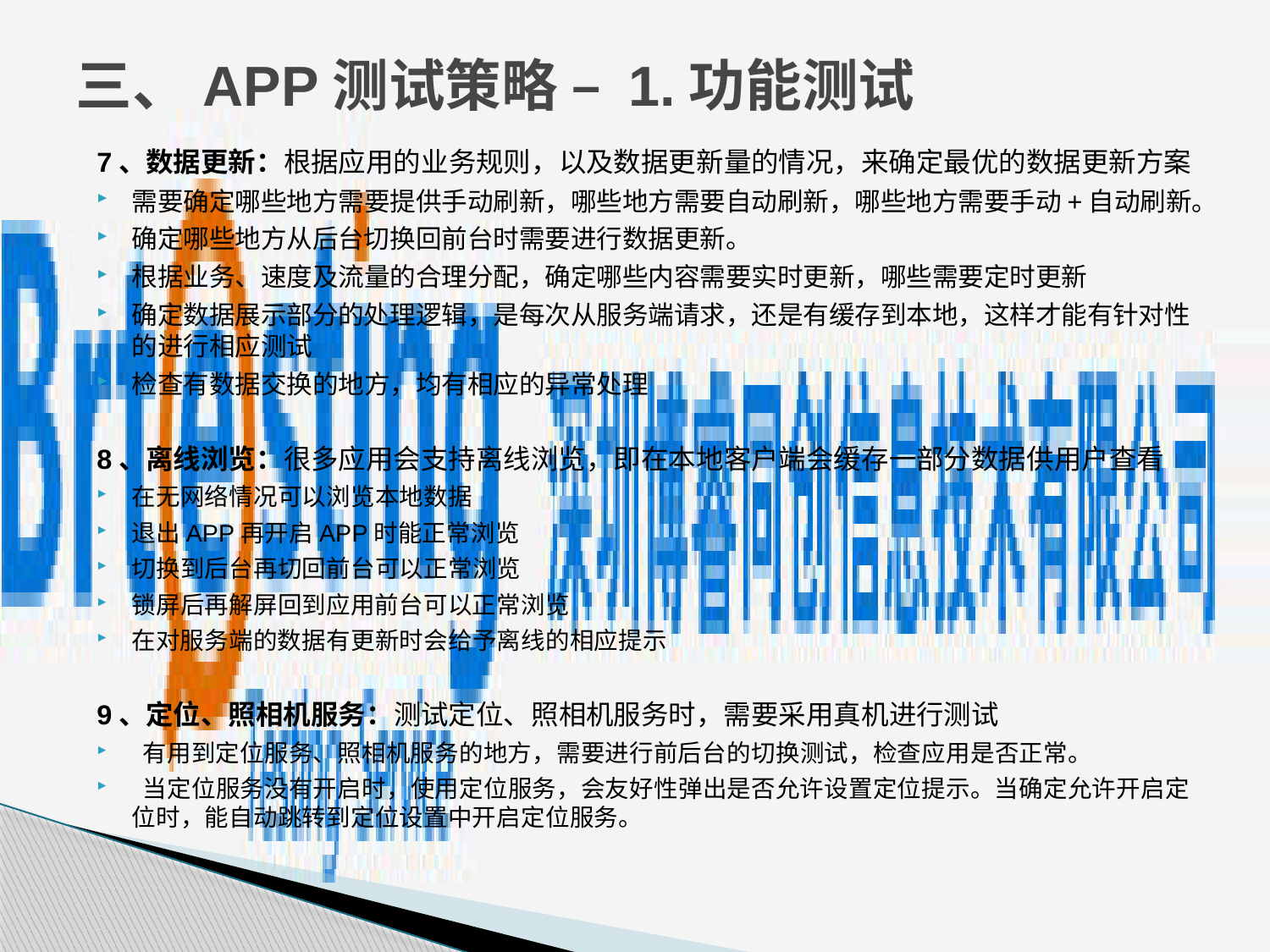

# 三、APP测试策略 – 1.功能测试
7、数据更新：根据应用的业务规则，以及数据更新量的情况，来确定最优的数据更新方案
需要确定哪些地方需要提供手动刷新，哪些地方需要自动刷新，哪些地方需要手动+自动刷新。
确定哪些地方从后台切换回前台时需要进行数据更新。
根据业务、速度及流量的合理分配，确定哪些内容需要实时更新，哪些需要定时更新
确定数据展示部分的处理逻辑，是每次从服务端请求，还是有缓存到本地，这样才能有针对性的进行相应测试
检查有数据交换的地方，均有相应的异常处理

8、离线浏览：很多应用会支持离线浏览，即在本地客户端会缓存一部分数据供用户查看
在无网络情况可以浏览本地数据
退出APP再开启APP时能正常浏览
切换到后台再切回前台可以正常浏览
锁屏后再解屏回到应用前台可以正常浏览
在对服务端的数据有更新时会给予离线的相应提示

9、定位、照相机服务：测试定位、照相机服务时，需要采用真机进行测试
 有用到定位服务、照相机服务的地方，需要进行前后台的切换测试，检查应用是否正常。
 当定位服务没有开启时，使用定位服务，会友好性弹出是否允许设置定位提示。当确定允许开启定位时，能自动跳转到定位设置中开启定位服务。